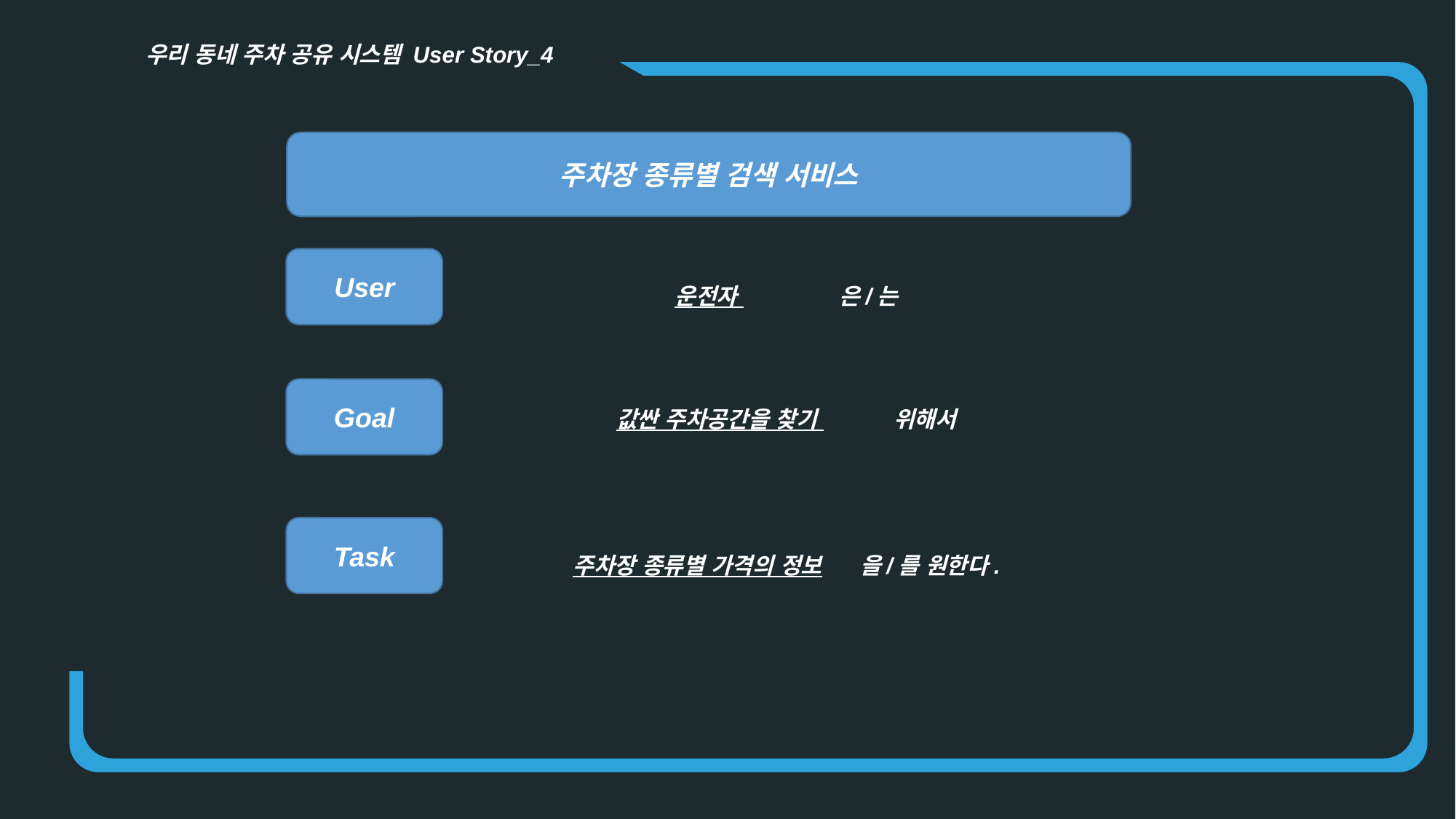

우리 동네 주차 공유 시스템 User Story_4

주차장 종류별 검색 서비스
User
운전자                은/는
Goal
값싼 주차공간을 찾기            위해서
Task
주차장 종류별 가격의 정보      을/를 원한다.